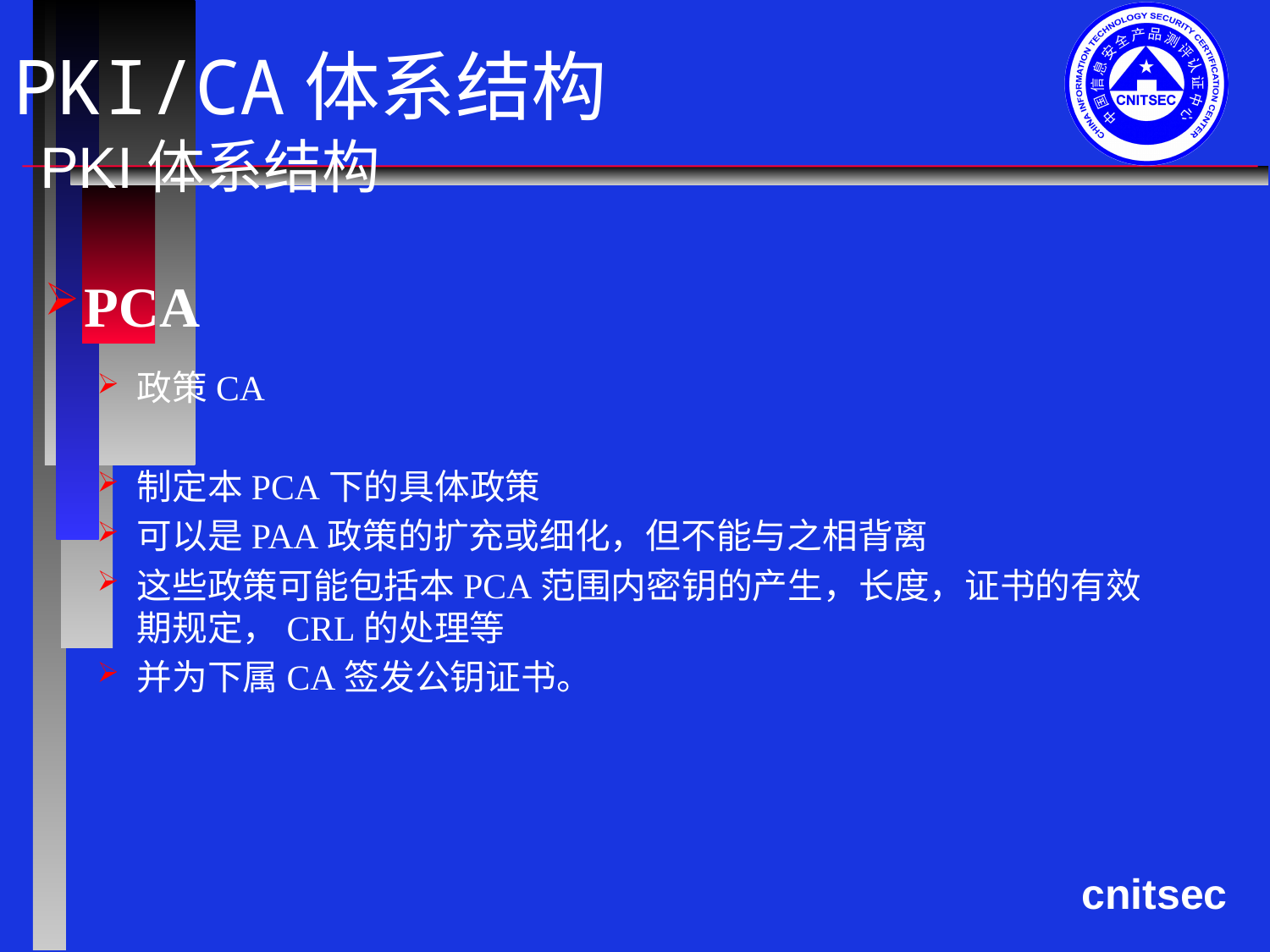

# PKI/CA体系结构 PKI体系结构
PCA

政策CA

制定本PCA下的具体政策
可以是PAA政策的扩充或细化，但不能与之相背离
这些政策可能包括本PCA范围内密钥的产生，长度，证书的有效期规定，CRL的处理等
并为下属CA签发公钥证书。